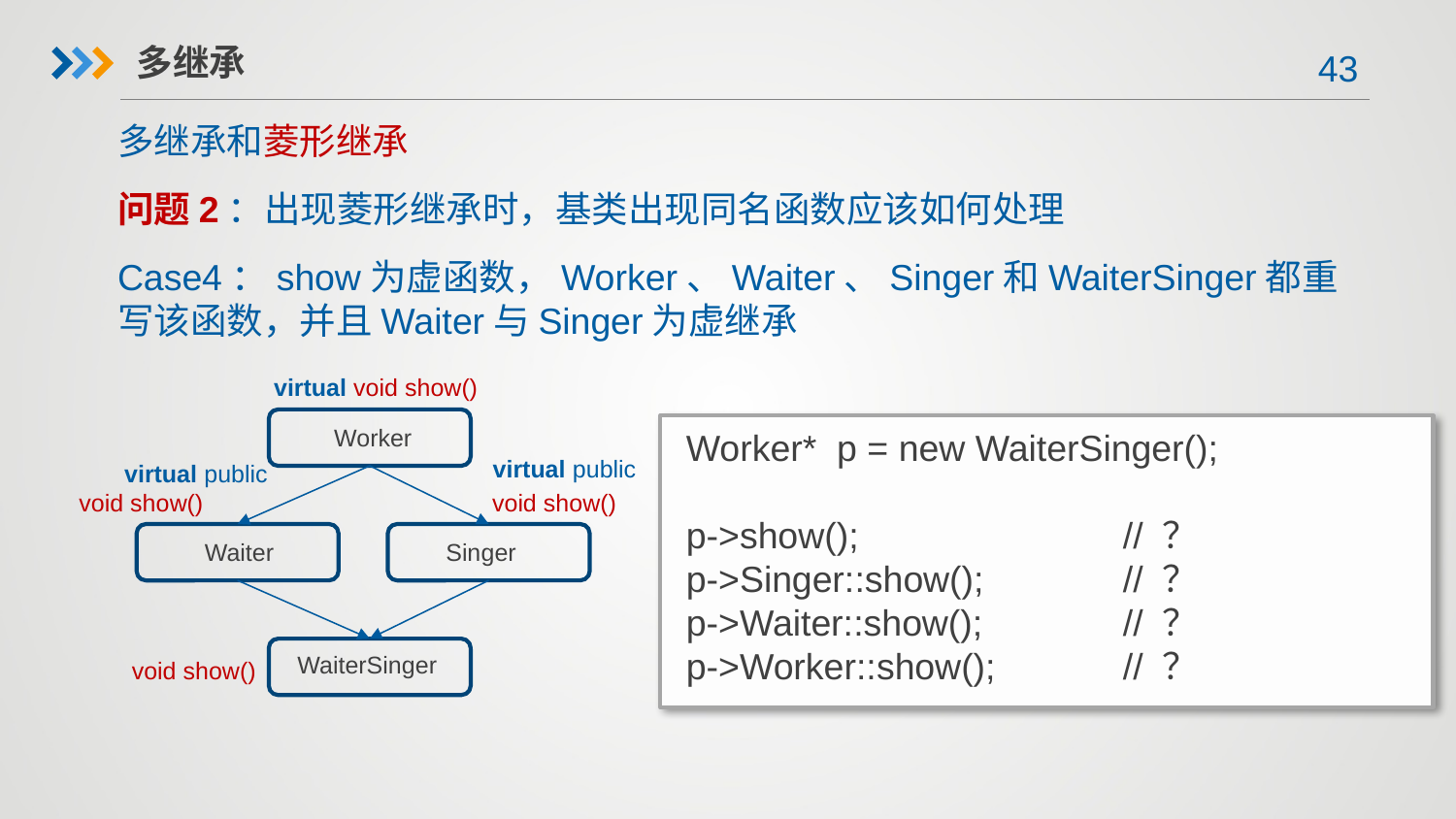

多继承
多继承和菱形继承
问题2：出现菱形继承时，基类出现同名函数应该如何处理
Case4：show为虚函数，Worker、Waiter、Singer和WaiterSinger都重写该函数，并且Waiter与Singer为虚继承
virtual void show()

Worker

Waiter
Singer

WaiterSinger

Worker*  p = new WaiterSinger();

p->show();		// ？
p->Singer::show();	// ？
p->Waiter::show();	// ？
p->Worker::show();	// ？
virtual public
virtual public
void show()
void show()
void show()